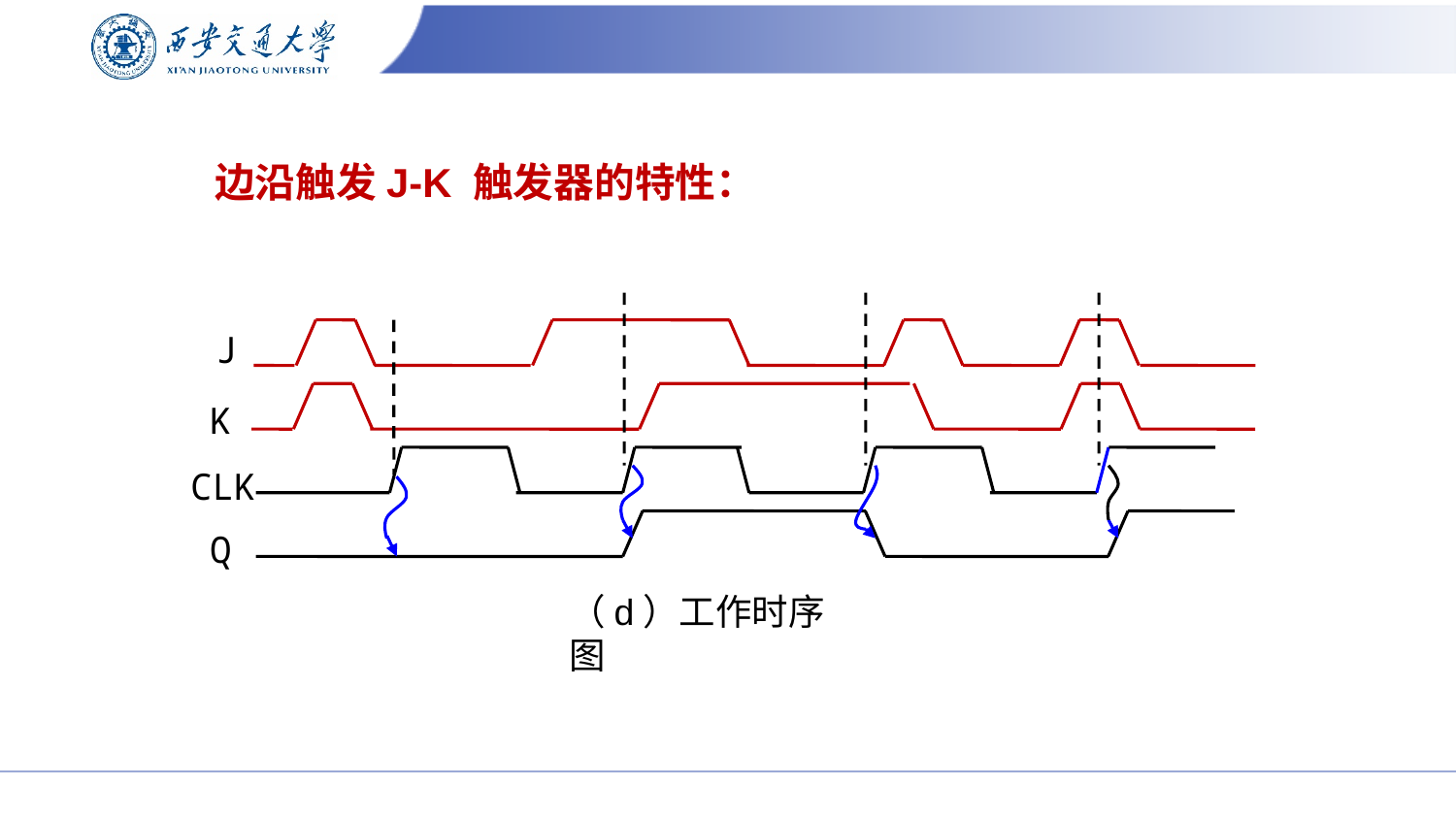

# 边沿触发J-K 触发器的特性：

J

K

CLK

Q

（d）工作时序图